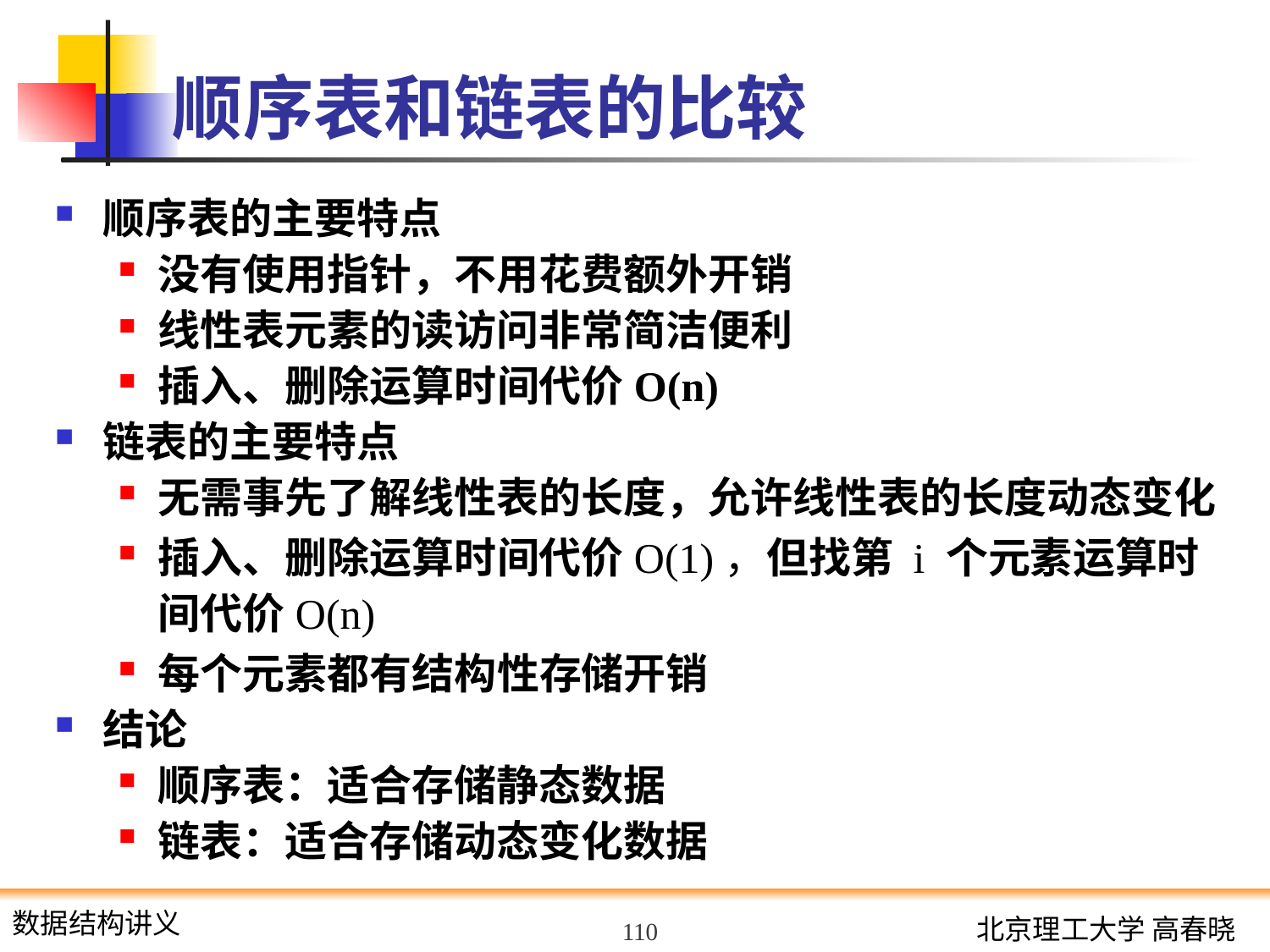

# 顺序表和链表的比较
顺序表的主要特点
没有使用指针，不用花费额外开销
线性表元素的读访问非常简洁便利
插入、删除运算时间代价O(n)
链表的主要特点
无需事先了解线性表的长度，允许线性表的长度动态变化
插入、删除运算时间代价O(1)，但找第 i 个元素运算时间代价O(n)
每个元素都有结构性存储开销
结论
顺序表：适合存储静态数据
链表：适合存储动态变化数据
110